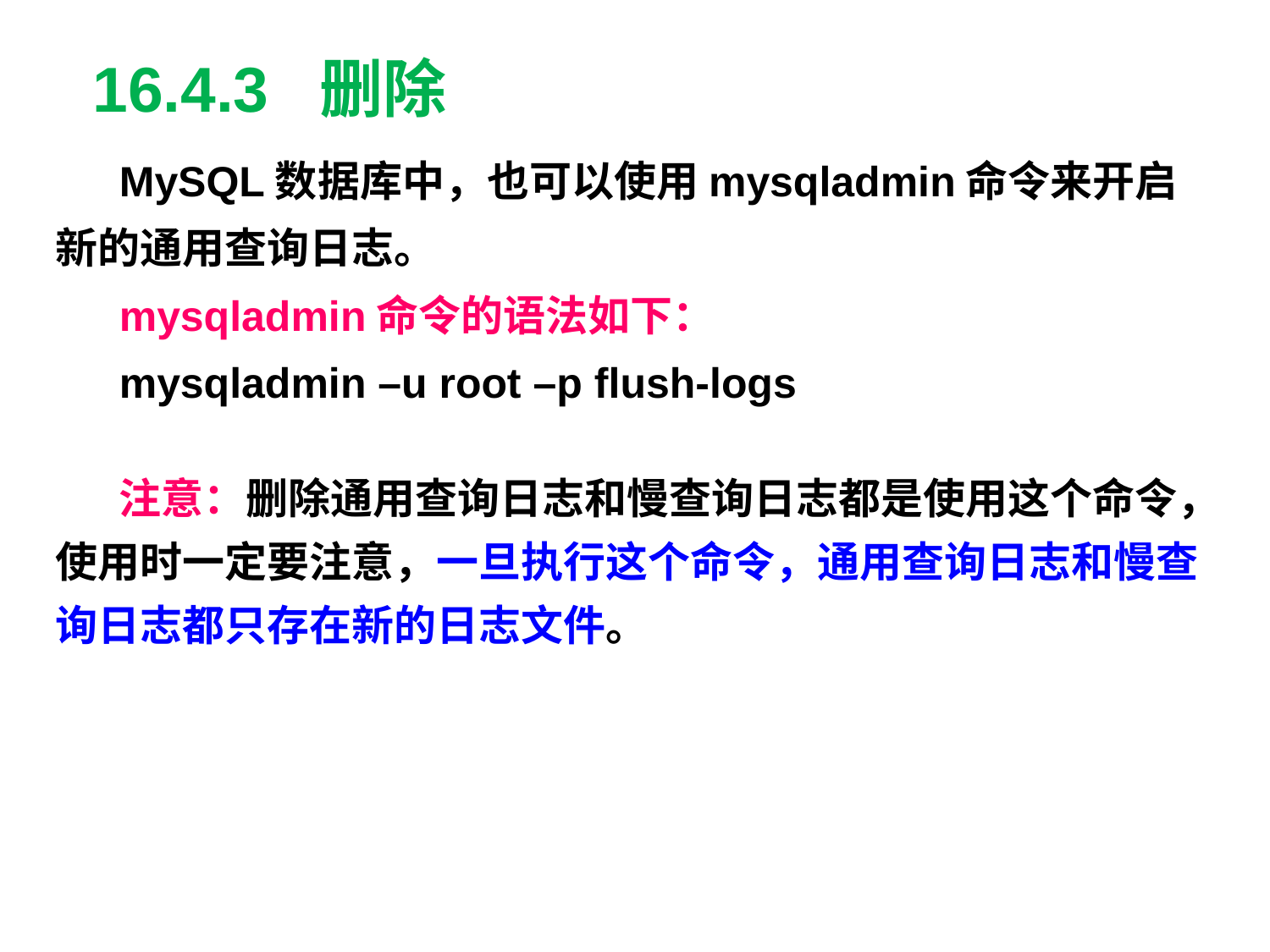

16.4.3  删除
MySQL数据库中，也可以使用mysqladmin命令来开启新的通用查询日志。
mysqladmin命令的语法如下：
mysqladmin –u root –p flush-logs
注意：删除通用查询日志和慢查询日志都是使用这个命令，使用时一定要注意，一旦执行这个命令，通用查询日志和慢查询日志都只存在新的日志文件。